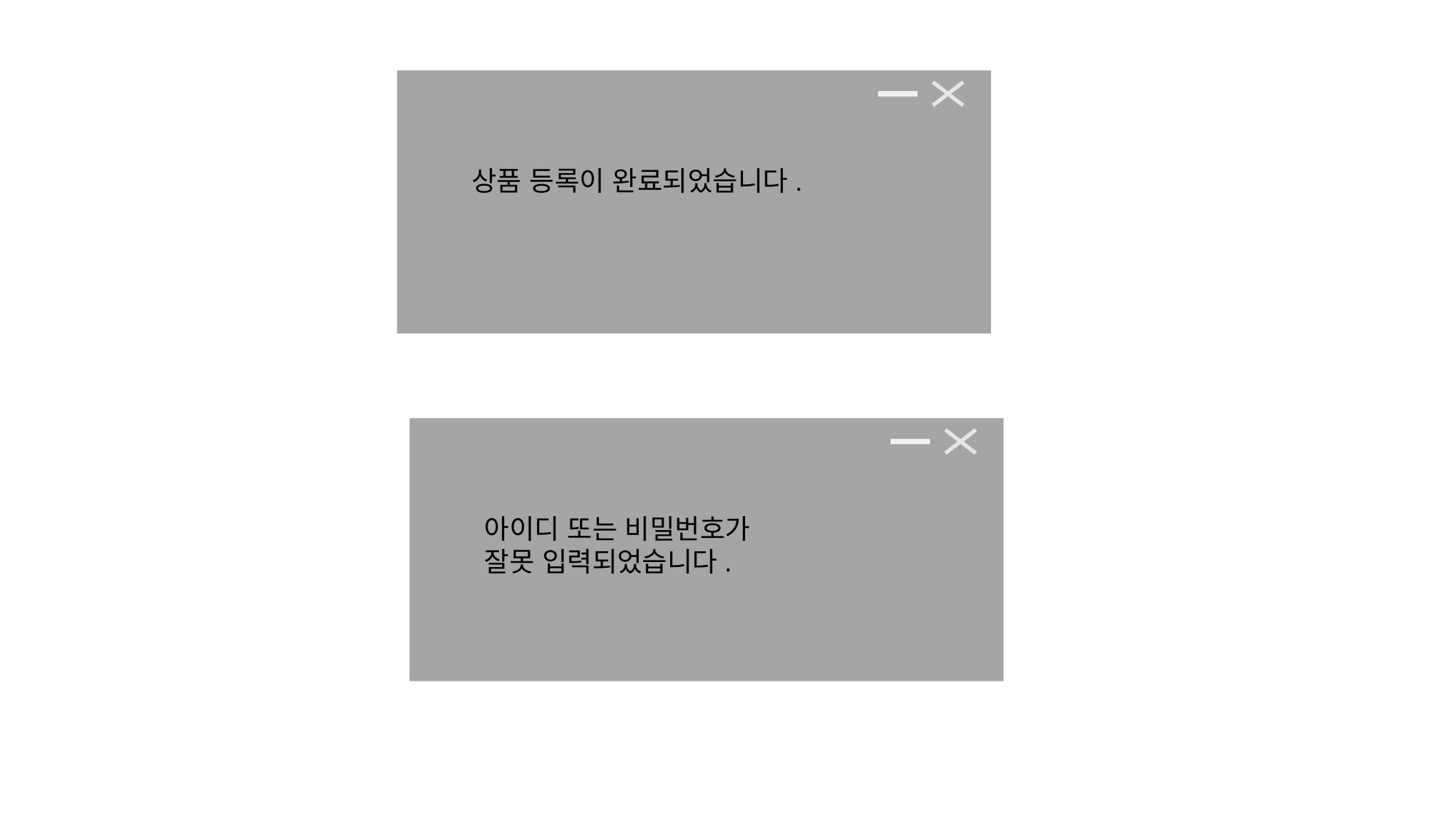

상품 등록이 완료되었습니다.

아이디 또는 비밀번호가
잘못 입력되었습니다.